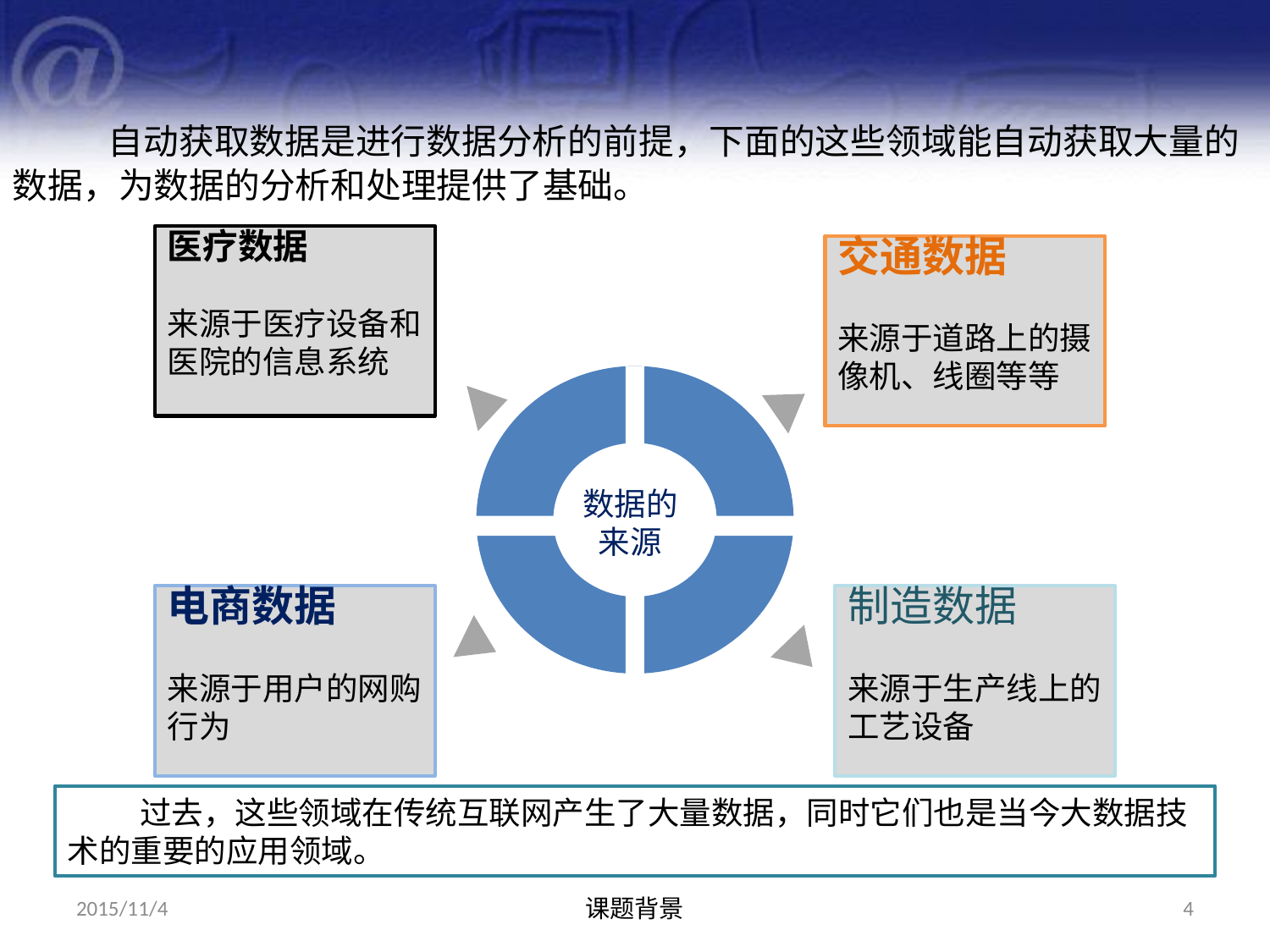

自动获取数据是进行数据分析的前提，下面的这些领域能自动获取大量的数据，为数据的分析和处理提供了基础。
医疗数据

来源于医疗设备和医院的信息系统

交通数据

来源于道路上的摄像机、线圈等等

数据的来源

电商数据

来源于用户的网购行为

制造数据

来源于生产线上的工艺设备

         过去，这些领域在传统互联网产生了大量数据，同时它们也是当今大数据技术的重要的应用领域。
2015/11/4
课题背景
4